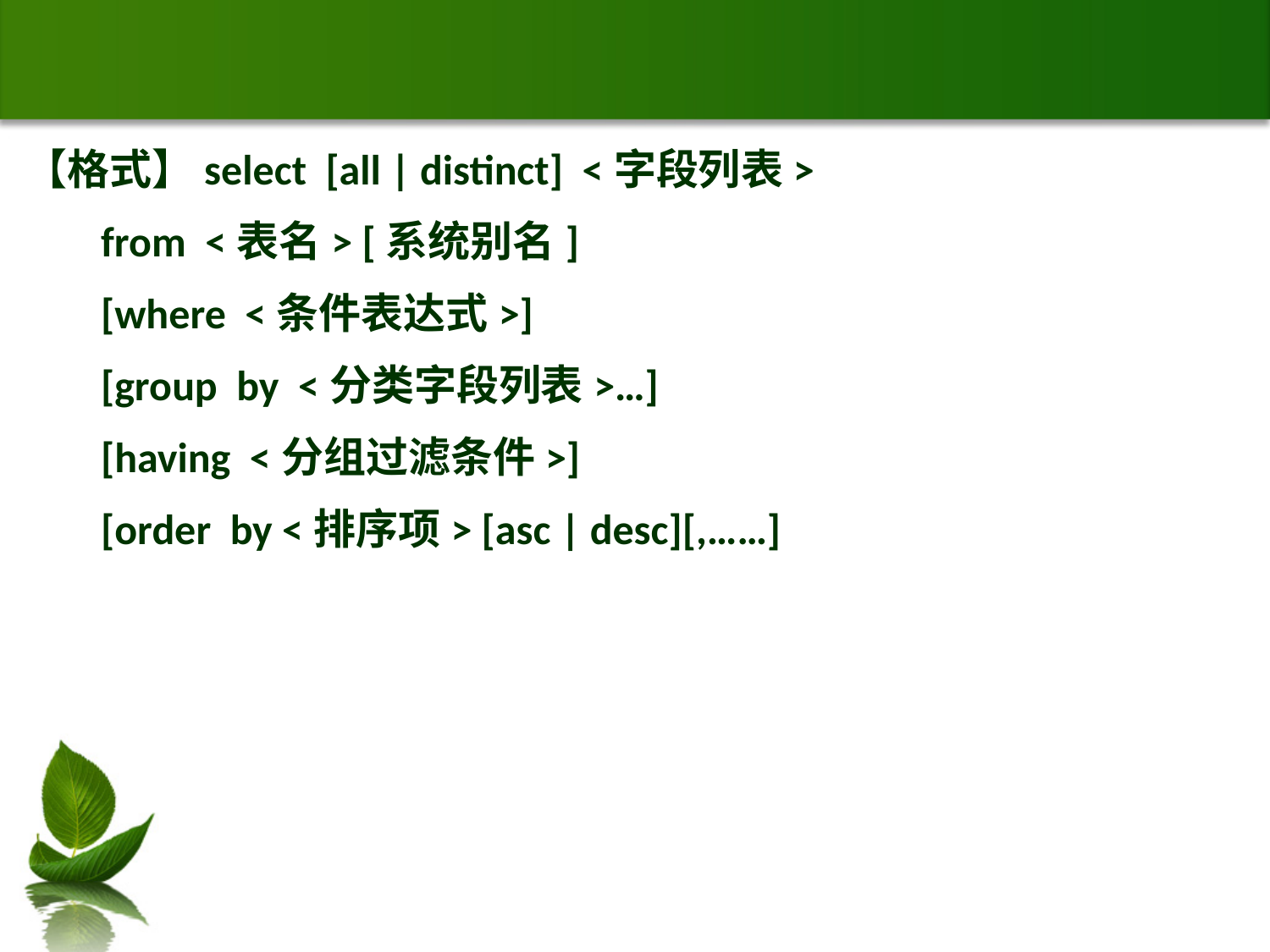

#
【格式】select  [all | distinct]  <字段列表>
        from  <表名> [系统别名]
        [where  <条件表达式>]
        [group  by  <分类字段列表>…]
        [having  <分组过滤条件>]
        [order  by <排序项> [asc | desc][,……]